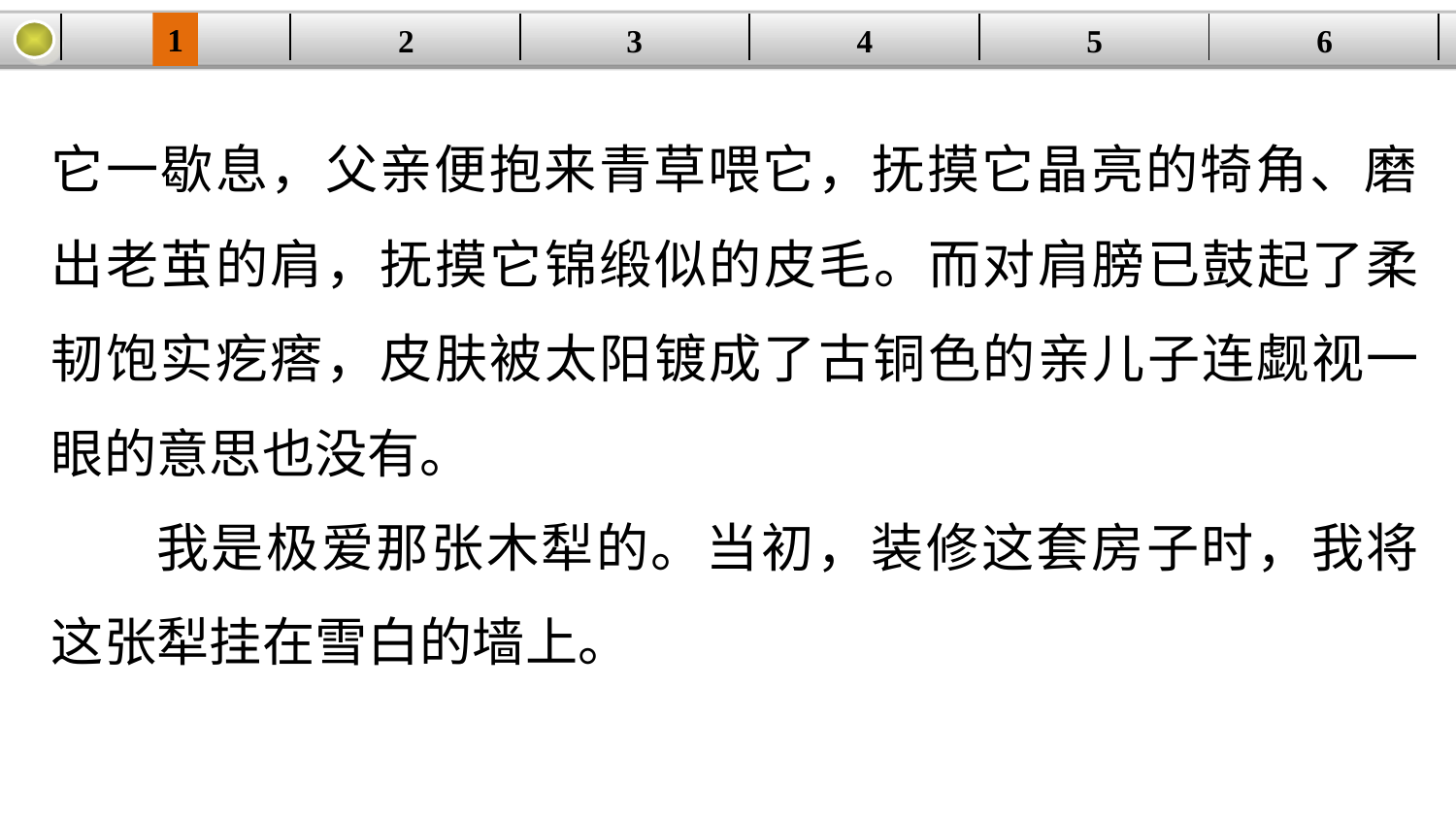

1
2
3
4
|  |  |  |  |  |  |
| --- | --- | --- | --- | --- | --- |
5
6

它一歇息，父亲便抱来青草喂它，抚摸它晶亮的犄角、磨出老茧的肩，抚摸它锦缎似的皮毛。而对肩膀已鼓起了柔韧饱实疙瘩，皮肤被太阳镀成了古铜色的亲儿子连觑视一眼的意思也没有。
我是极爱那张木犁的。当初，装修这套房子时，我将这张犁挂在雪白的墙上。